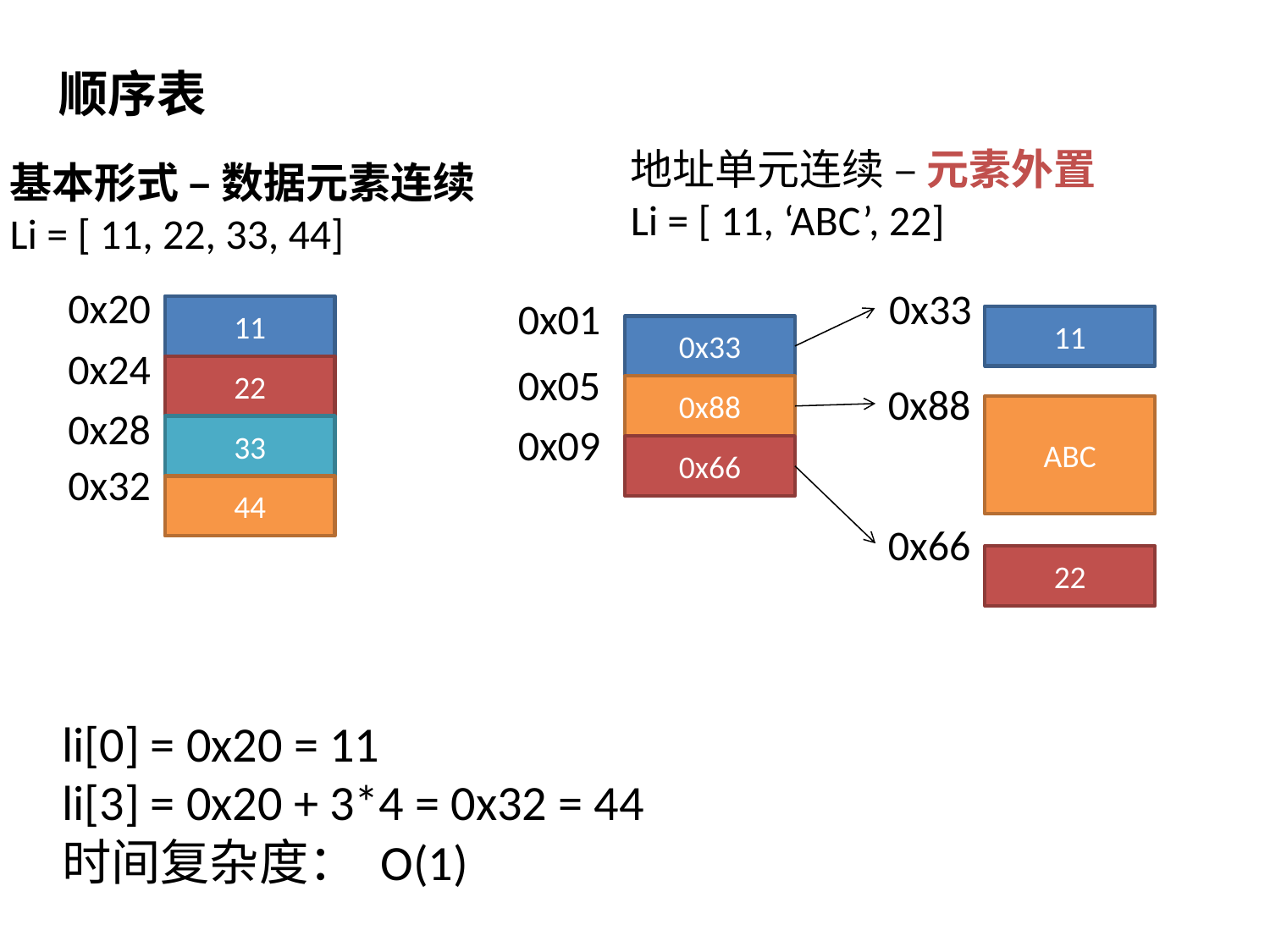

顺序表
地址单元连续 – 元素外置
Li = [ 11, ‘ABC’, 22]
基本形式 – 数据元素连续
Li = [ 11, 22, 33, 44]
0x20
0x33
0x01
11
11
0x33
0x24
0x05
22
0x88
0x88
ABC
0x28
0x09
33
0x66
0x32
44
0x66
22
li[0] = 0x20 = 11
li[3] = 0x20 + 3*4 = 0x32 = 44
时间复杂度： O(1)